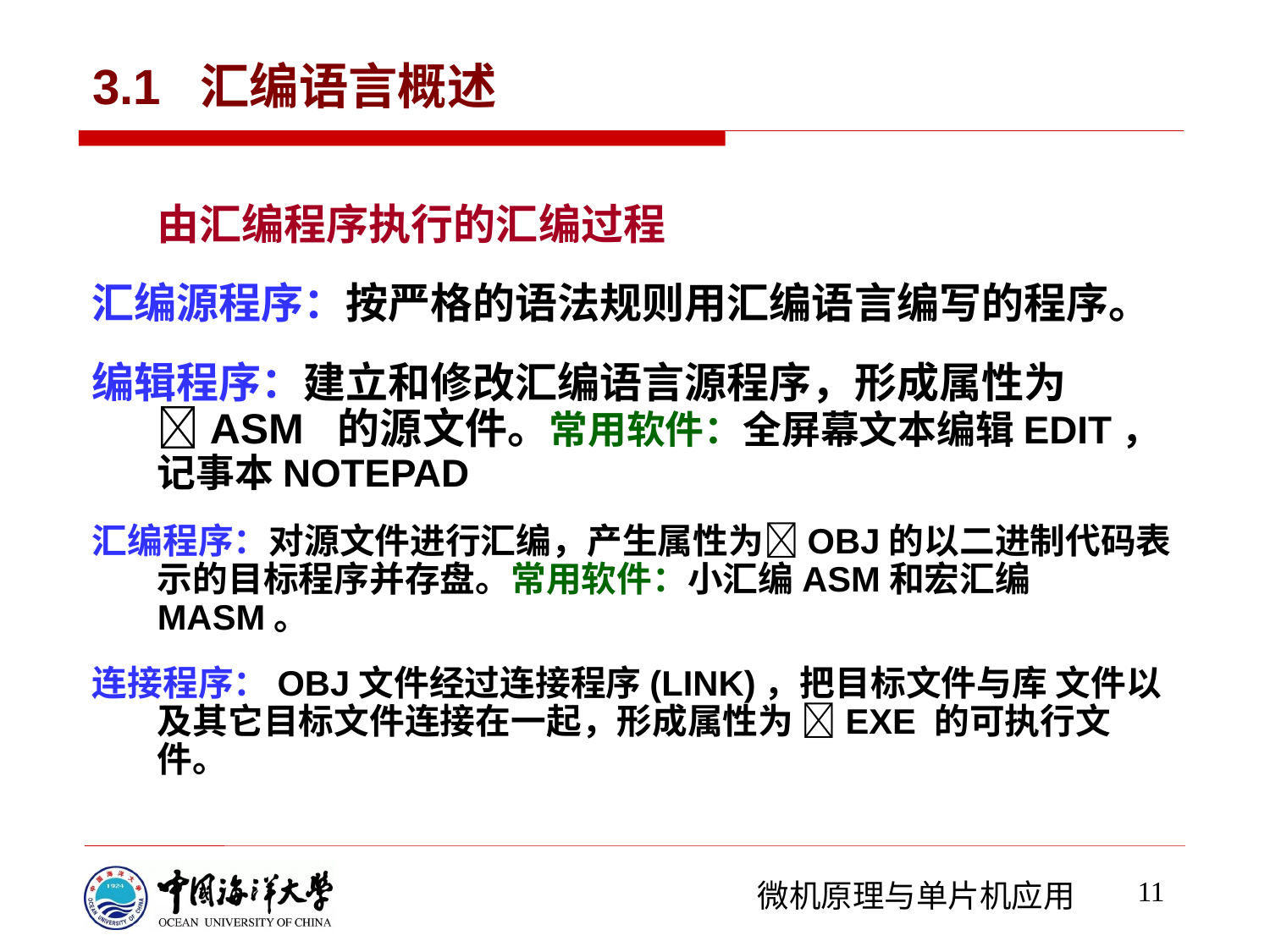

# 3.1  汇编语言概述
由汇编程序执行的汇编过程
汇编源程序：按严格的语法规则用汇编语言编写的程序。
编辑程序：建立和修改汇编语言源程序，形成属性为 •ASM  的源文件。常用软件：全屏幕文本编辑EDIT，记事本NOTEPAD
汇编程序：对源文件进行汇编，产生属性为•OBJ的以二进制代码表示的目标程序并存盘。常用软件：小汇编ASM和宏汇编MASM。
连接程序：OBJ文件经过连接程序(LINK)，把目标文件与库 文件以及其它目标文件连接在一起，形成属性为 •EXE 的可执行文件。

11